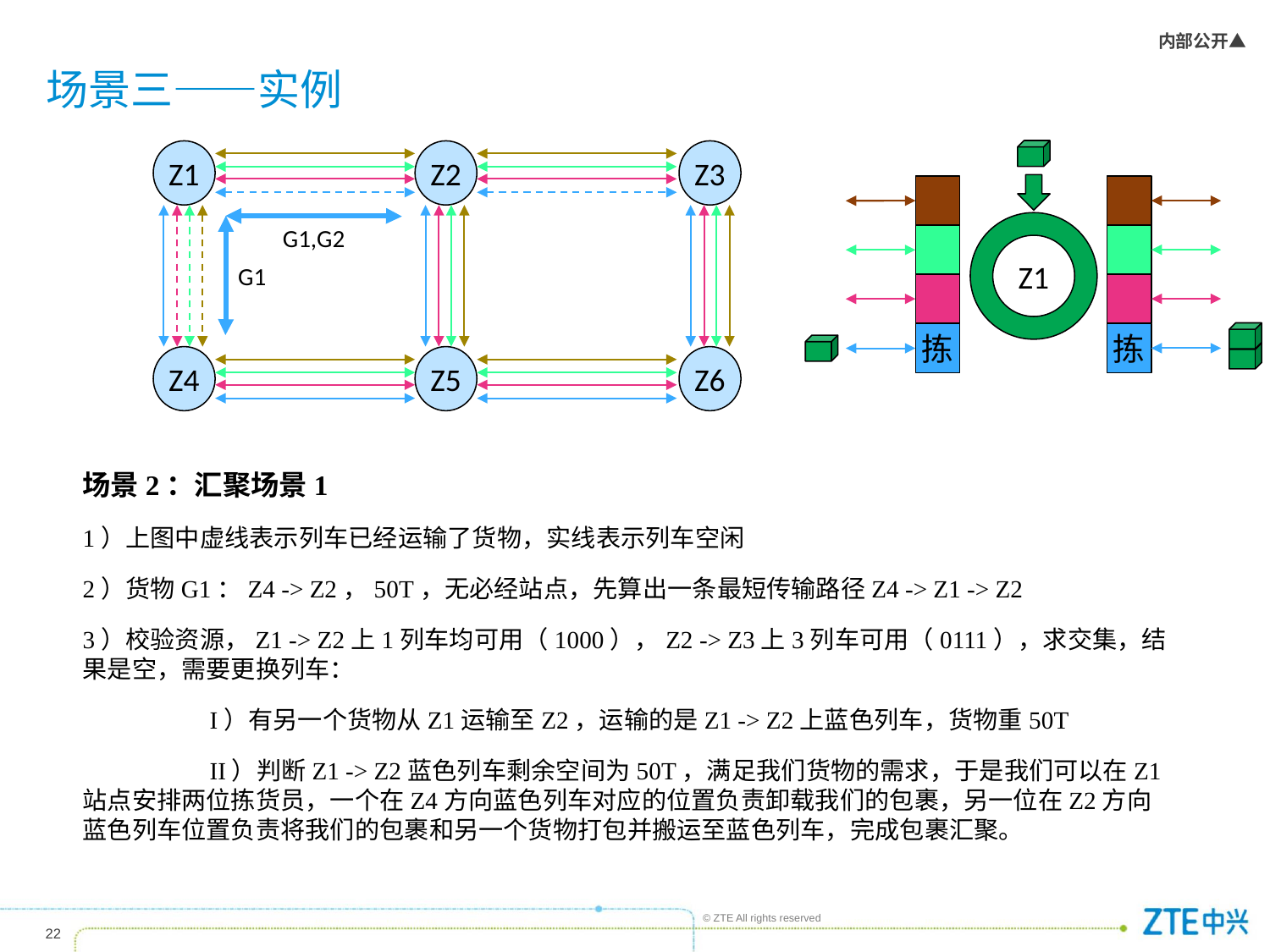

# 场景三——实例

Z1
Z2
Z3
Z4
Z5
Z6

Z1

拣
拣
G1,G2
G1

场景2：汇聚场景1
1）上图中虚线表示列车已经运输了货物，实线表示列车空闲
2）货物G1：Z4 -> Z2，50T，无必经站点，先算出一条最短传输路径Z4 -> Z1 -> Z2
3）校验资源，Z1 -> Z2上1列车均可用（1000），Z2 -> Z3上3列车可用（0111），求交集，结果是空，需要更换列车：
	I）有另一个货物从Z1运输至Z2，运输的是Z1 -> Z2上蓝色列车，货物重50T
	II）判断Z1 -> Z2蓝色列车剩余空间为50T，满足我们货物的需求，于是我们可以在Z1站点安排两位拣货员，一个在Z4方向蓝色列车对应的位置负责卸载我们的包裹，另一位在Z2方向蓝色列车位置负责将我们的包裹和另一个货物打包并搬运至蓝色列车，完成包裹汇聚。